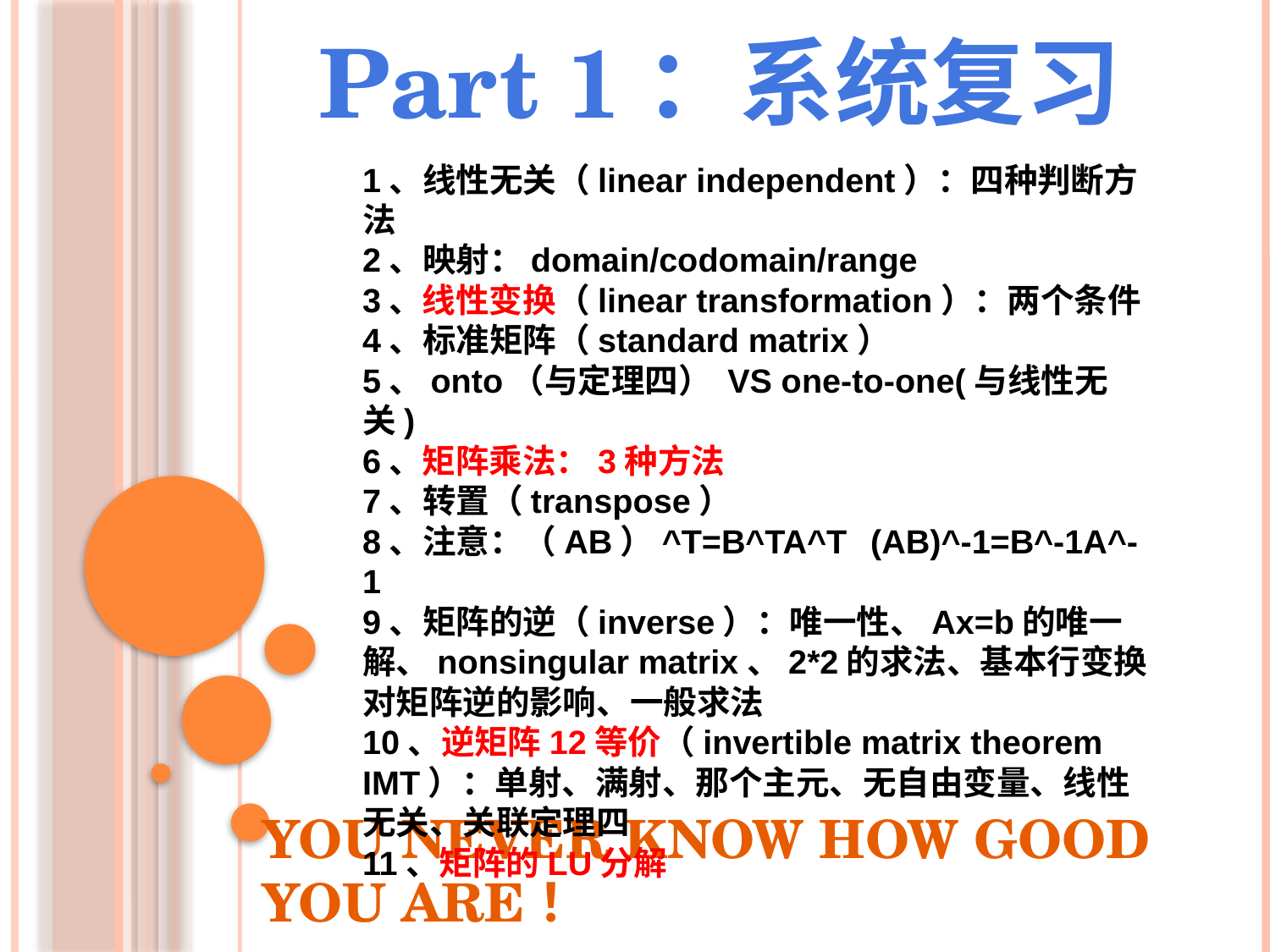

Part 1：系统复习
1、线性无关（linear independent）：四种判断方法
2、映射：domain/codomain/range
3、线性变换（linear transformation）：两个条件
4、标准矩阵（standard matrix）
5、onto（与定理四） VS one-to-one(与线性无关)
6、矩阵乘法：3种方法
7、转置（transpose）
8、注意：（AB）^T=B^TA^T	(AB)^-1=B^-1A^-1
9、矩阵的逆（inverse）：唯一性、Ax=b的唯一解、nonsingular matrix、2*2的求法、基本行变换对矩阵逆的影响、一般求法
10、逆矩阵12等价（invertible matrix theorem IMT）：单射、满射、那个主元、无自由变量、线性无关、关联定理四
11、矩阵的LU分解
# You never know how good you are！